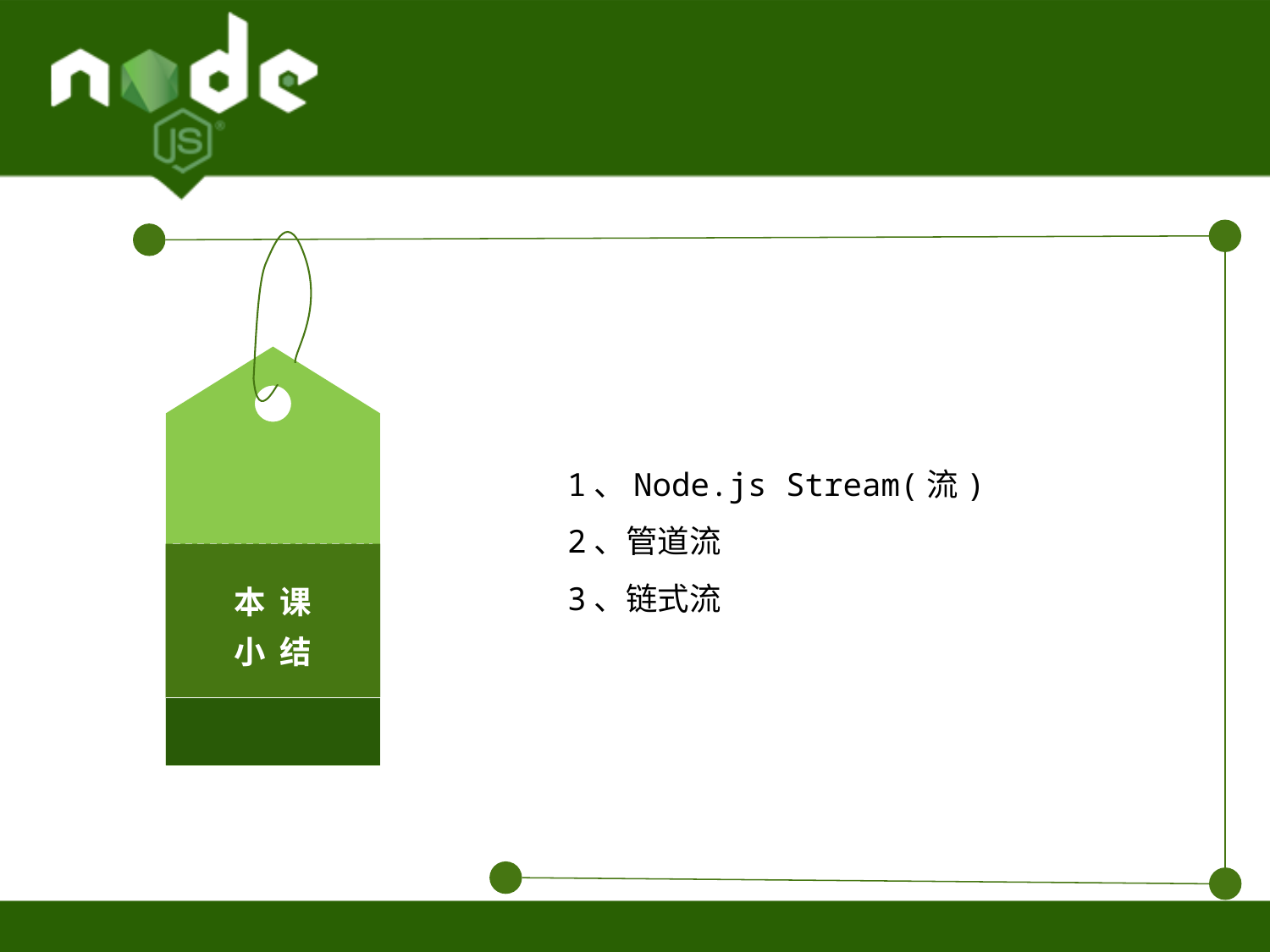

本  课
小  结

1、Node.js Stream(流)
2、管道流
3、链式流